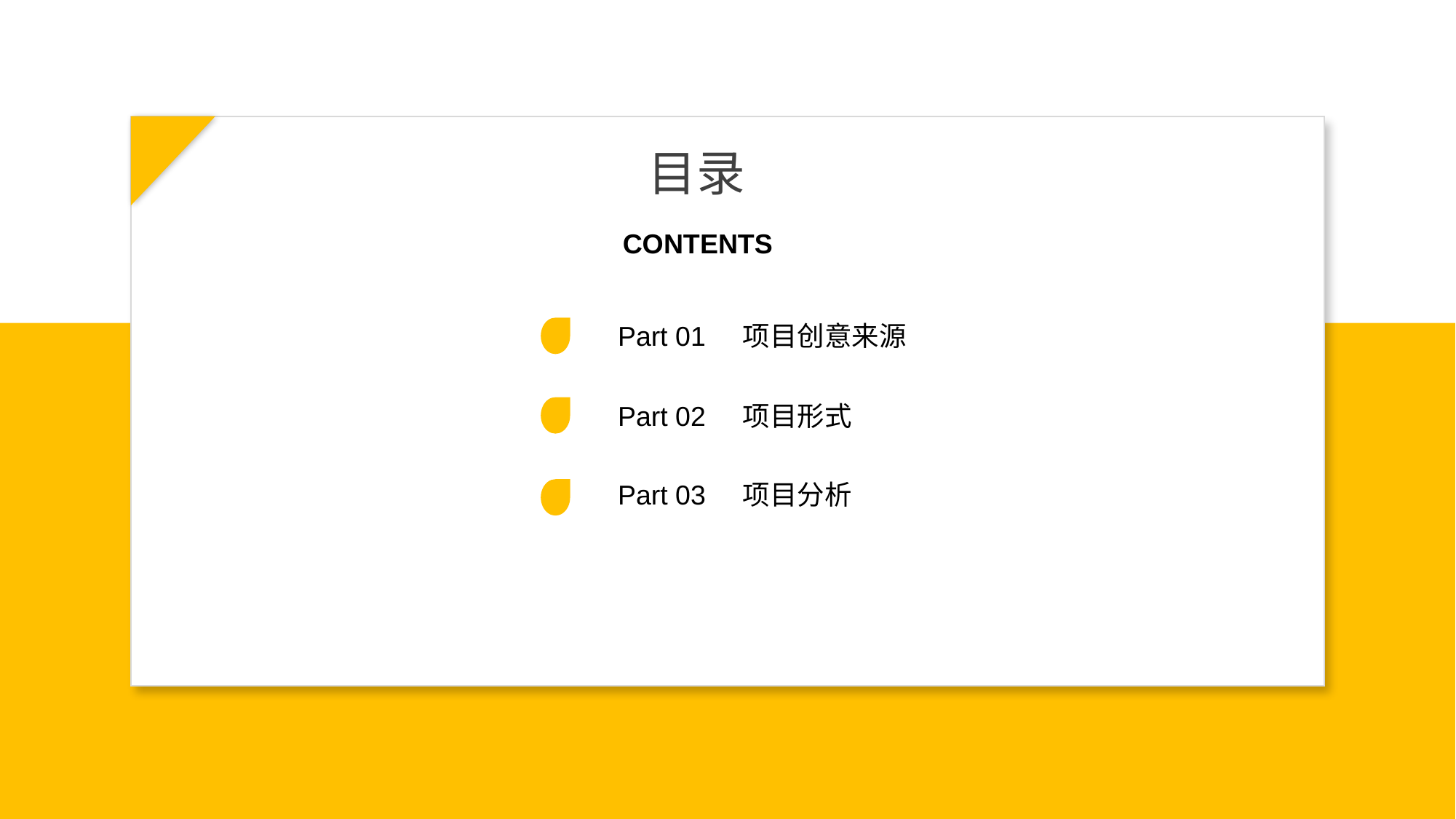

目录
CONTENTS
Part 01    项目创意来源

Part 02    项目形式

Part 03    项目分析